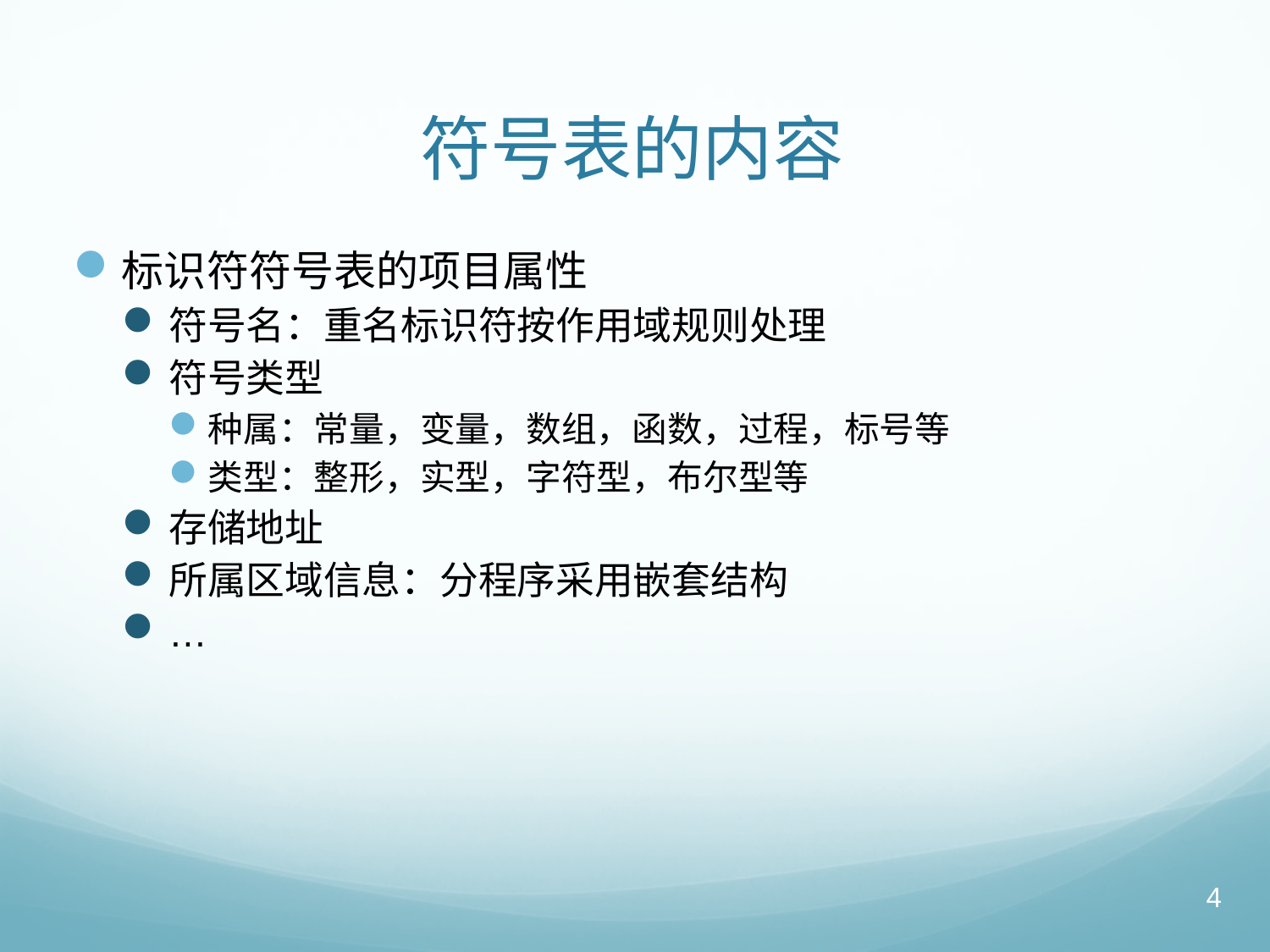

# 符号表的内容
标识符符号表的项目属性
符号名：重名标识符按作用域规则处理
符号类型
种属：常量，变量，数组，函数，过程，标号等
类型：整形，实型，字符型，布尔型等
存储地址
所属区域信息：分程序采用嵌套结构
…
4